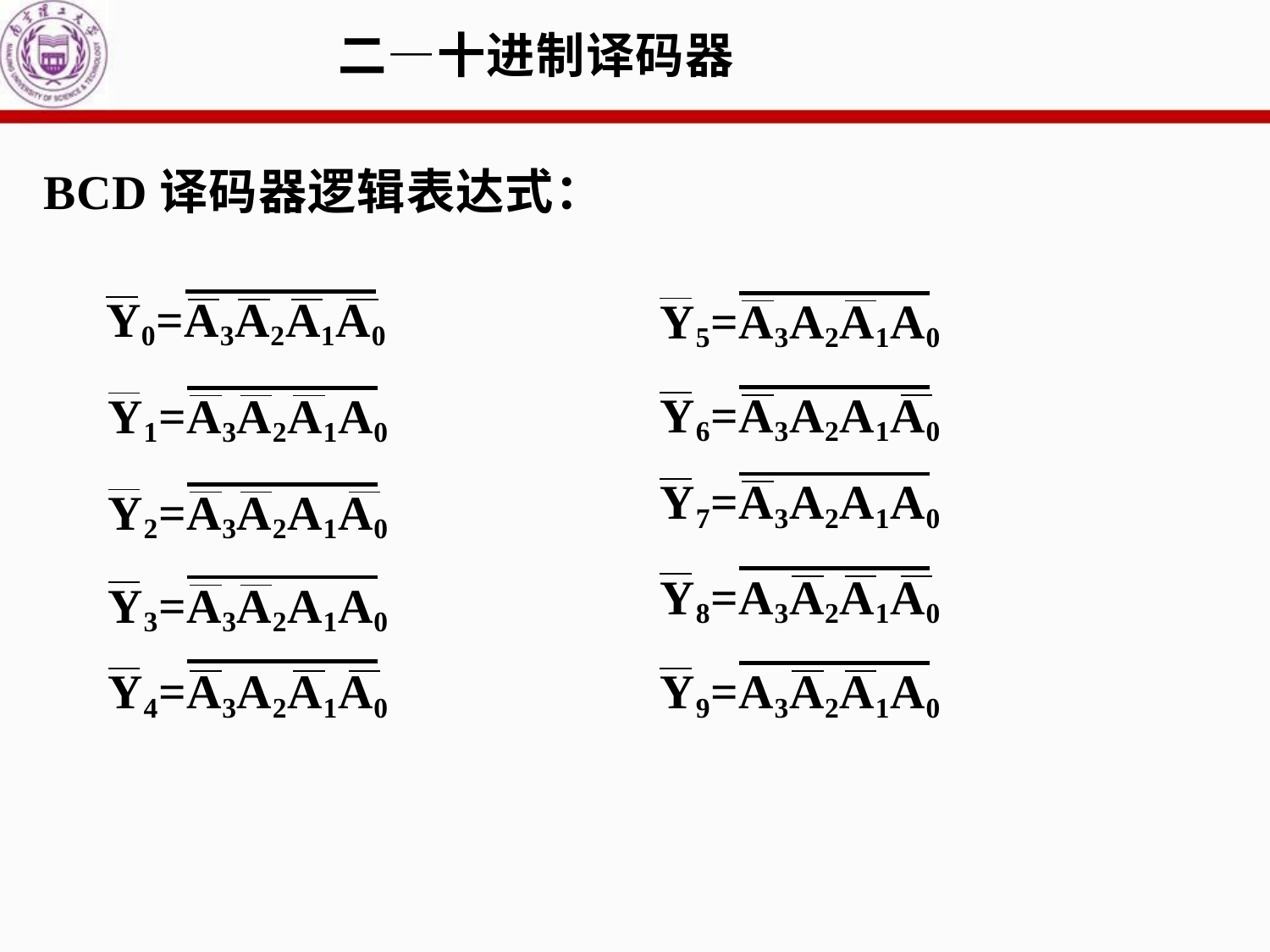

二—十进制译码器

BCD译码器逻辑表达式：
Y0=A3A2A1A0
Y5=A3A2A1A0

Y6=A3A2A1A0
Y1=A3A2A1A0

Y7=A3A2A1A0

Y2=A3A2A1A0

Y8=A3A2A1A0

Y3=A3A2A1A0

Y4=A3A2A1A0
Y9=A3A2A1A0